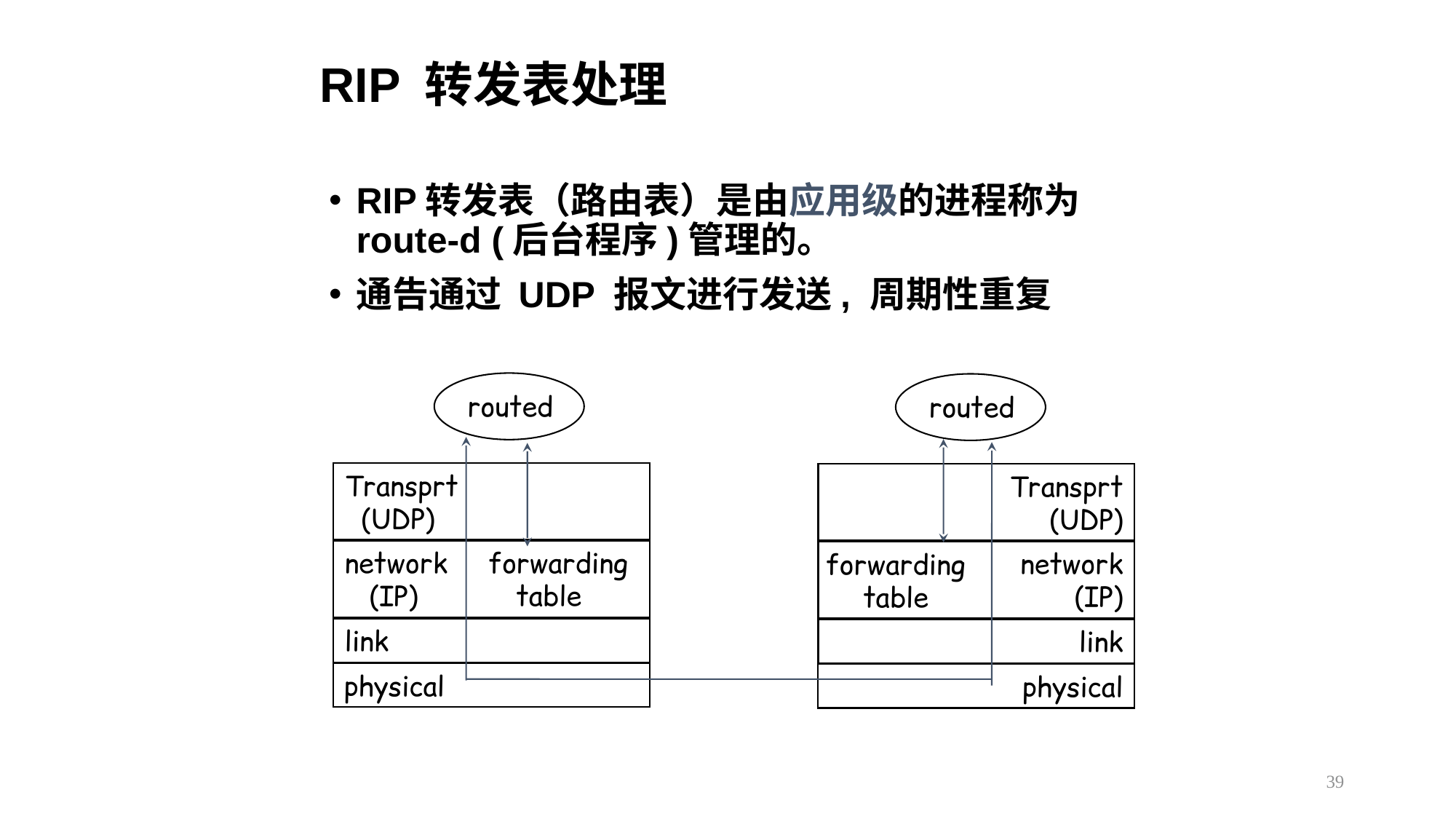

# RIP 转发表处理
RIP转发表（路由表）是由应用级的进程称为 route-d (后台程序)管理的。
通告通过 UDP 报文进行发送, 周期性重复

routed

routed

Transprt
  (UDP)
Transprt
  (UDP)
network     forwarding
   (IP)            table
network
   (IP)

forwarding
table
link
link
physical
physical

39